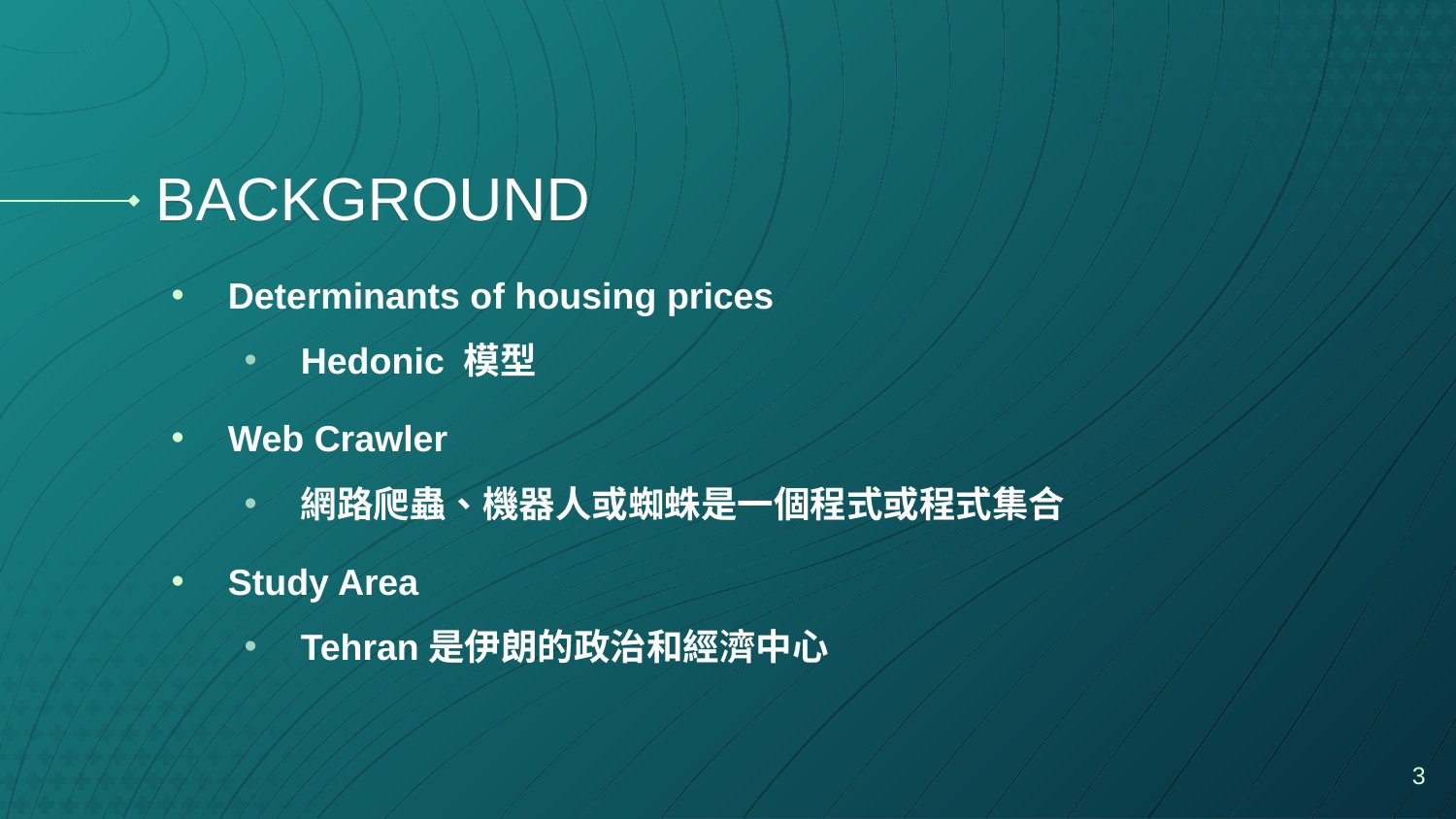

# BACKGROUND
Determinants of housing prices
Hedonic 模型
Web Crawler
網路爬蟲、機器人或蜘蛛是一個程式或程式集合
Study Area
Tehran是伊朗的政治和經濟中心
3